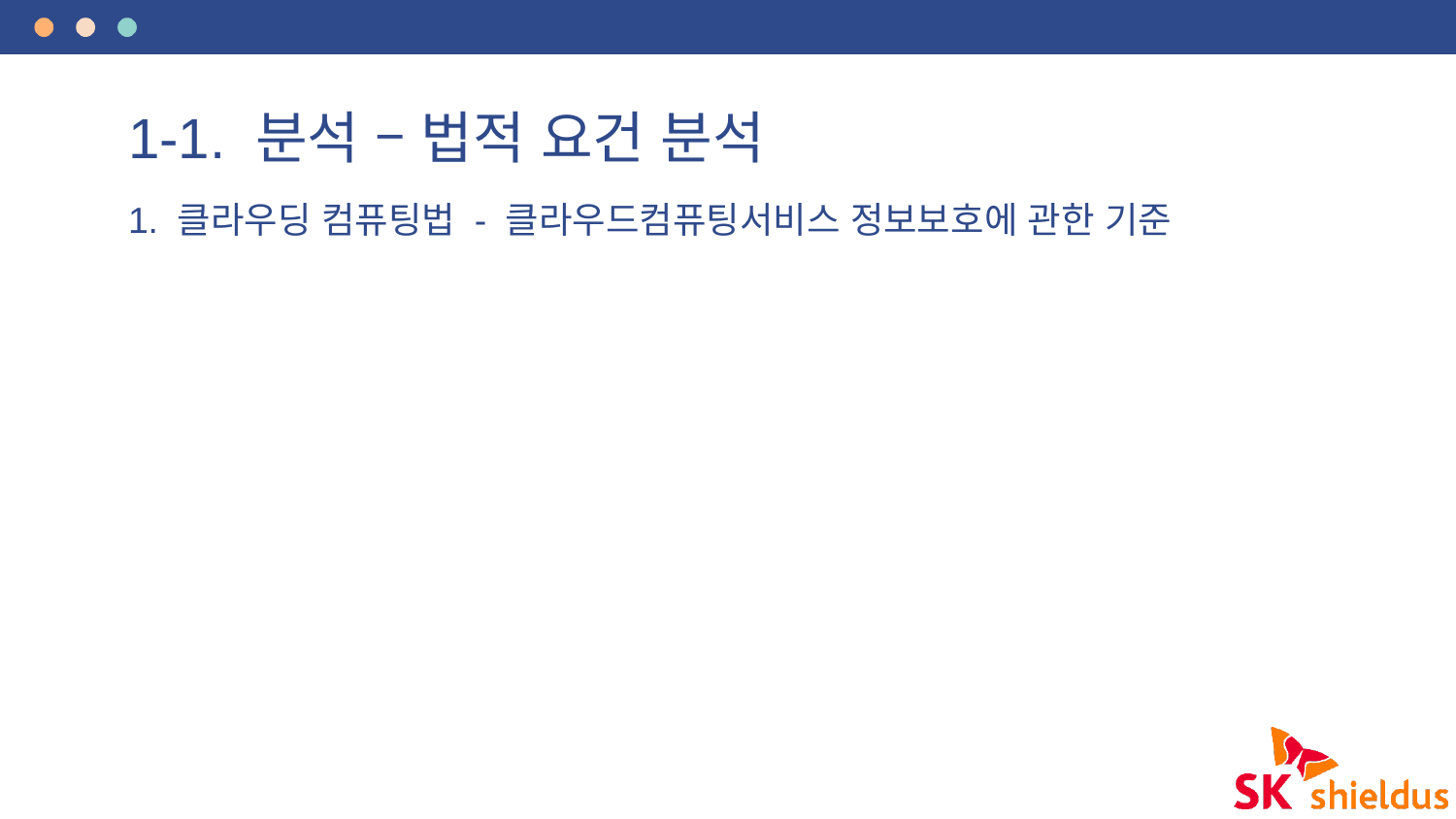

# 1-1. 분석 – 법적 요건 분석
1. 클라우딩 컴퓨팅법 - 클라우드컴퓨팅서비스 정보보호에 관한 기준